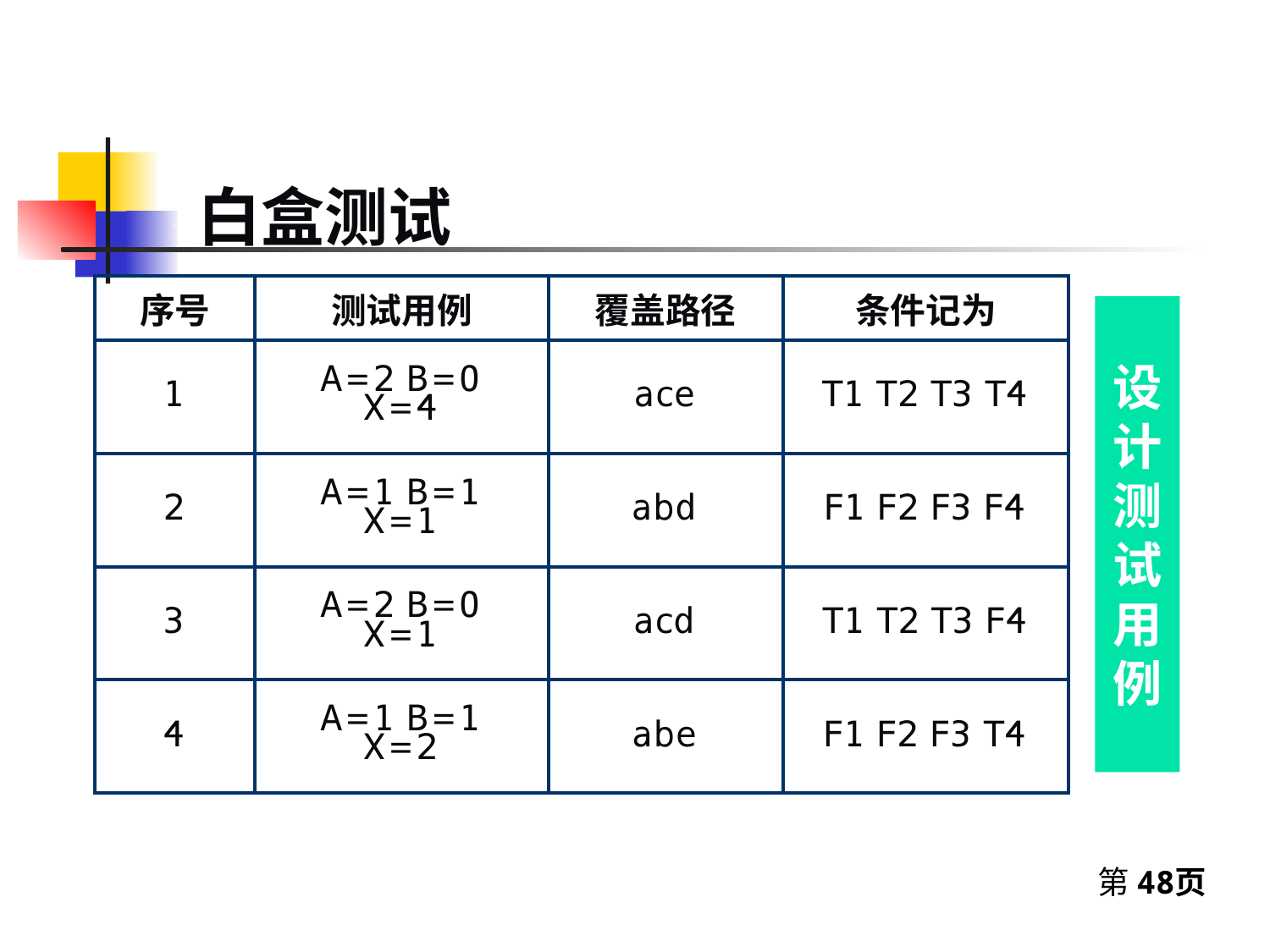

# 设计的测试用例子
白盒测试
| 序号 | 测试用例 | 覆盖路径 | 条件记为 |
| --- | --- | --- | --- |
| 1 | A=2 B=0 X=4 | ace | T1 T2 T3 T4 |
| 2 | A=1 B=1 X=1 | abd | F1 F2 F3 F4 |
| 3 | A=2 B=0 X=1 | acd | T1 T2 T3 F4 |
| 4 | A=1 B=1 X=2 | abe | F1 F2 F3 T4 |
设计测试用例